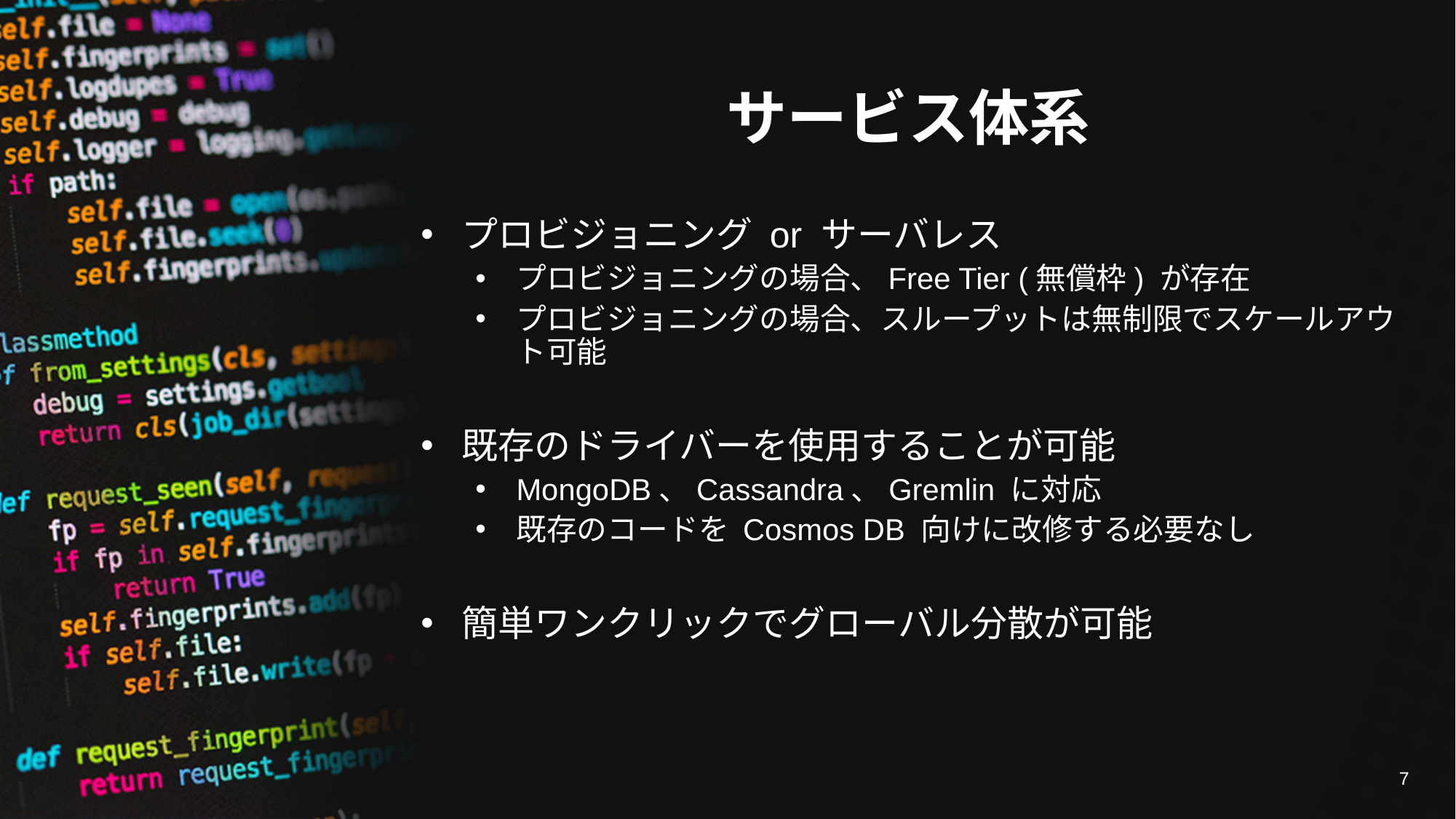

# サービス体系
プロビジョニング or サーバレス
プロビジョニングの場合、Free Tier (無償枠) が存在
プロビジョニングの場合、スループットは無制限でスケールアウト可能

既存のドライバーを使用することが可能
MongoDB、Cassandra、Gremlin に対応
既存のコードを Cosmos DB 向けに改修する必要なし

簡単ワンクリックでグローバル分散が可能
7